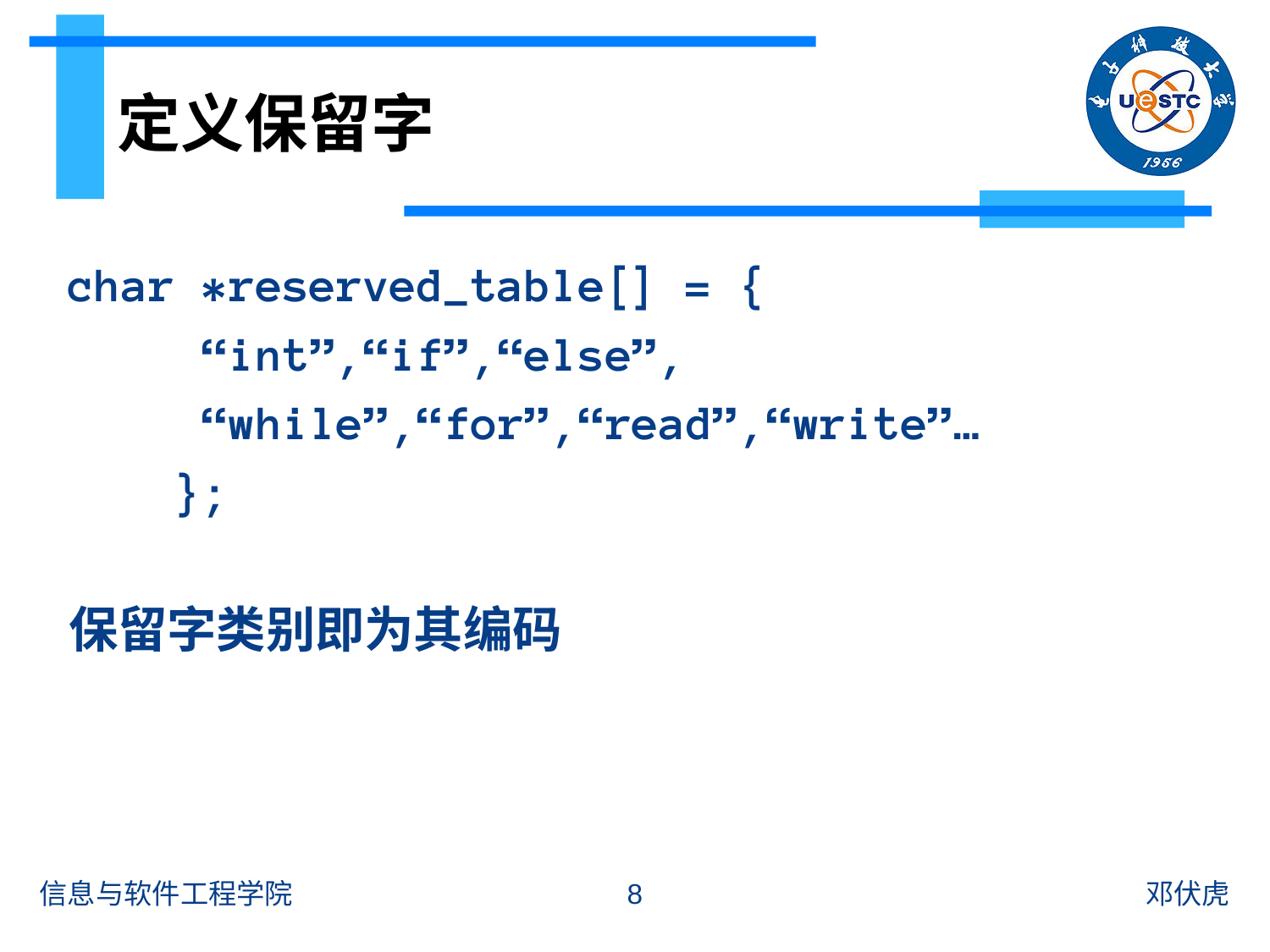

# 定义保留字
char *reserved_table[] = {
     “int”,“if”,“else”,
     “while”,“for”,“read”,“write”…
    };

保留字类别即为其编码

8
信息与软件工程学院
邓伏虎